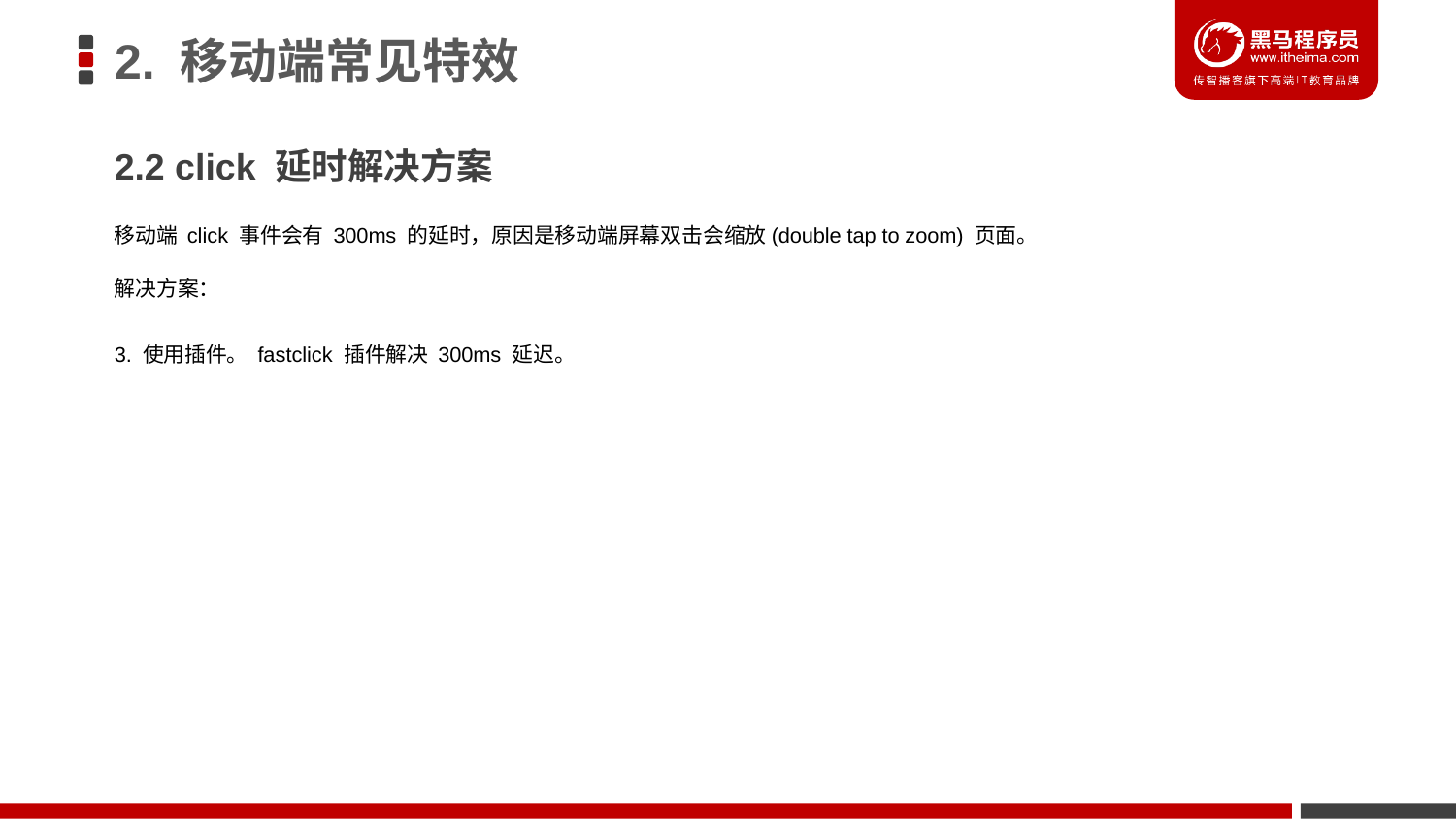

# 2. 移动端常见特效
2.2 click 延时解决方案
移动端 click 事件会有 300ms 的延时，原因是移动端屏幕双击会缩放(double tap to zoom) 页面。
解决方案：
3. 使用插件。 fastclick 插件解决 300ms 延迟。